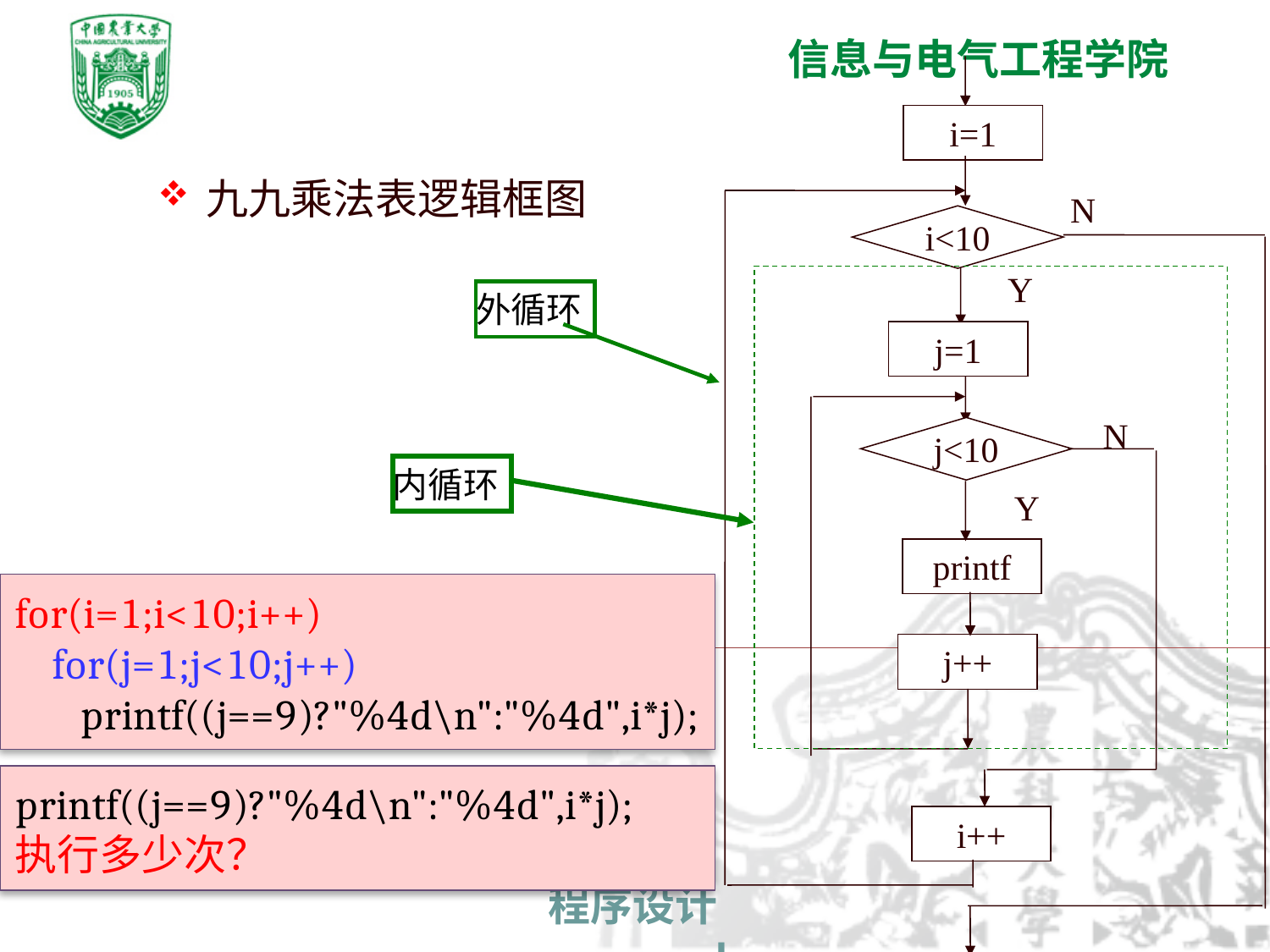

i=1

N

i<10

Y

j=1

N
j<10

Y

printf

j++

i++

 九九乘法表逻辑框图

内循环

外循环

for(i=1;i<10;i++)
    for(j=1;j<10;j++)
       printf((j==9)?"%4d\n":"%4d",i*j);
printf((j==9)?"%4d\n":"%4d",i*j);
执行多少次？